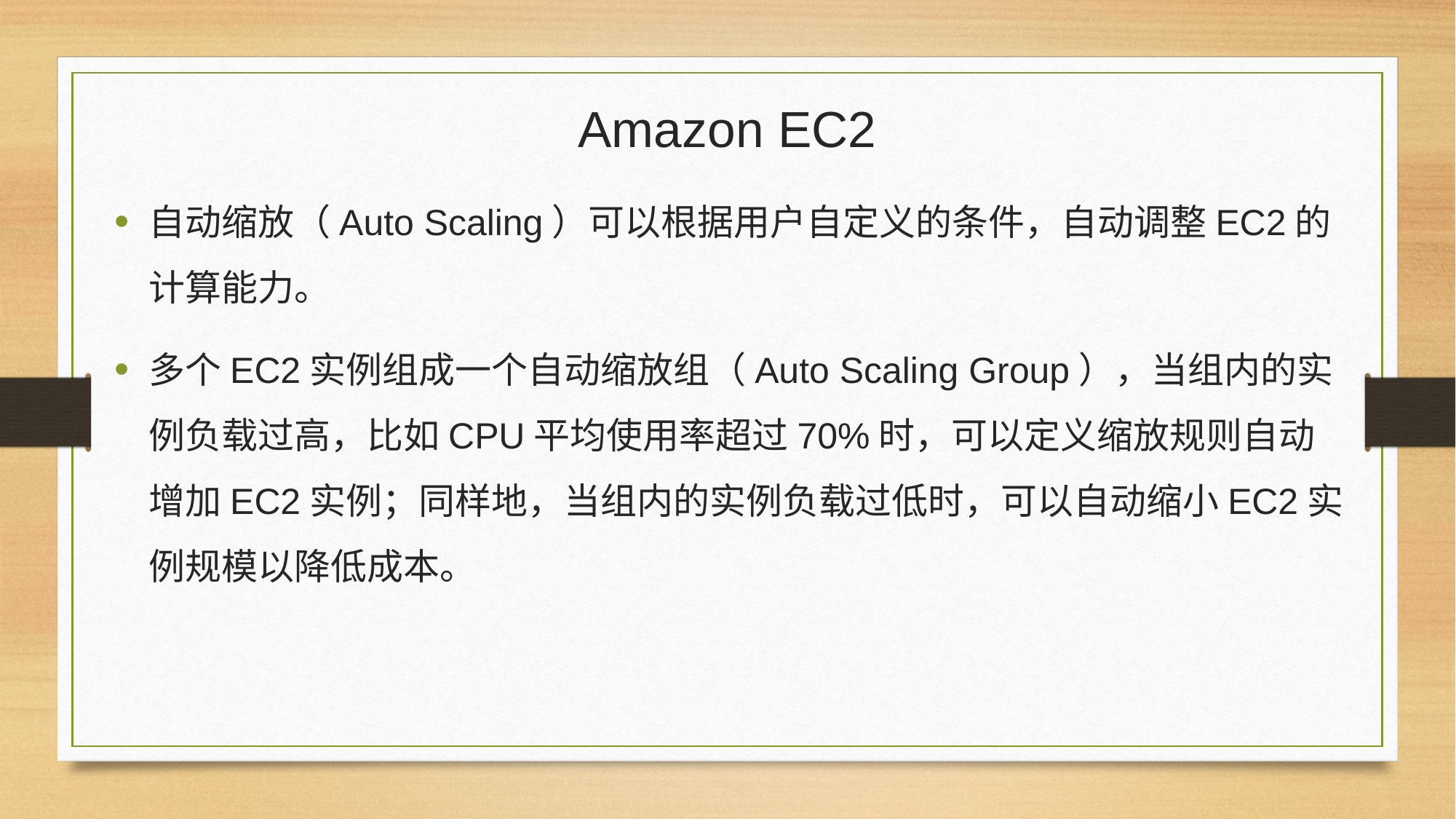

Amazon EC2
自动缩放（Auto Scaling）可以根据用户自定义的条件，自动调整EC2的计算能力。
多个EC2实例组成一个自动缩放组（Auto Scaling Group），当组内的实例负载过高，比如CPU平均使用率超过70%时，可以定义缩放规则自动增加EC2实例；同样地，当组内的实例负载过低时，可以自动缩小EC2实例规模以降低成本。